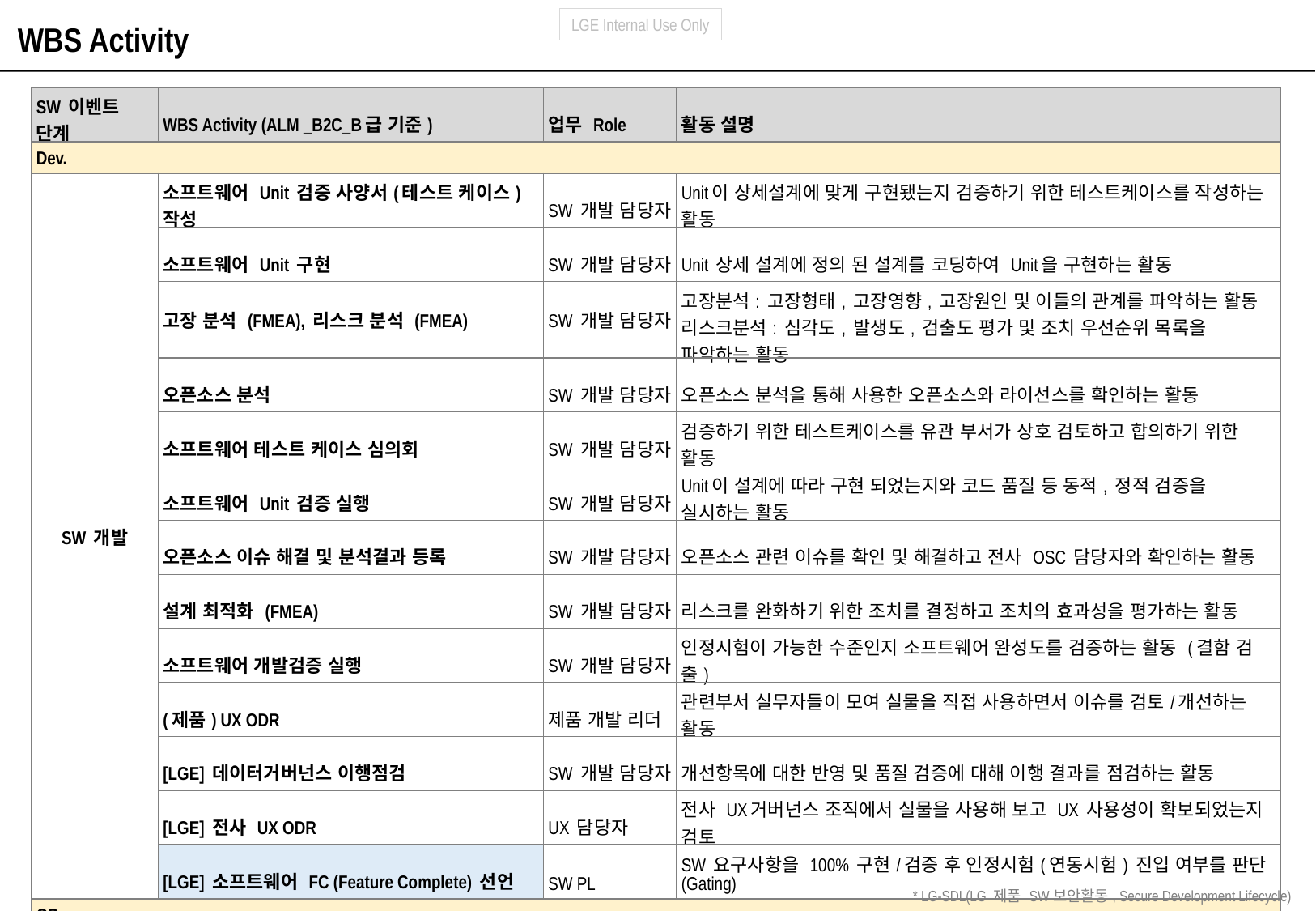

# WBS Activity
| SW 이벤트 단계 | WBS Activity (ALM \_B2C\_B급 기준) | 업무 Role | 활동 설명 |
| --- | --- | --- | --- |
| Dev. |  |  |  |
| SW 개발 | 소프트웨어 Unit 검증 사양서(테스트 케이스) 작성 | SW 개발 담당자 | Unit이 상세설계에 맞게 구현됐는지 검증하기 위한 테스트케이스를 작성하는 활동 |
|  | 소프트웨어 Unit 구현 | SW 개발 담당자 | Unit 상세 설계에 정의 된 설계를 코딩하여 Unit을 구현하는 활동 |
|  | 고장 분석 (FMEA), 리스크 분석 (FMEA) | SW 개발 담당자 | 고장분석: 고장형태, 고장영향, 고장원인 및 이들의 관계를 파악하는 활동 리스크분석: 심각도, 발생도, 검출도 평가 및 조치 우선순위 목록을 파악하는 활동 |
|  | 오픈소스 분석 | SW 개발 담당자 | 오픈소스 분석을 통해 사용한 오픈소스와 라이선스를 확인하는 활동 |
|  | 소프트웨어 테스트 케이스 심의회 | SW 개발 담당자 | 검증하기 위한 테스트케이스를 유관 부서가 상호 검토하고 합의하기 위한 활동 |
|  | 소프트웨어 Unit 검증 실행 | SW 개발 담당자 | Unit이 설계에 따라 구현 되었는지와 코드 품질 등 동적, 정적 검증을 실시하는 활동 |
|  | 오픈소스 이슈 해결 및 분석결과 등록 | SW 개발 담당자 | 오픈소스 관련 이슈를 확인 및 해결하고 전사 OSC 담당자와 확인하는 활동 |
|  | 설계 최적화 (FMEA) | SW 개발 담당자 | 리스크를 완화하기 위한 조치를 결정하고 조치의 효과성을 평가하는 활동 |
|  | 소프트웨어 개발검증 실행 | SW 개발 담당자 | 인정시험이 가능한 수준인지 소프트웨어 완성도를 검증하는 활동 (결함 검출) |
|  | (제품) UX ODR | 제품 개발 리더 | 관련부서 실무자들이 모여 실물을 직접 사용하면서 이슈를 검토/개선하는 활동 |
|  | [LGE] 데이터거버넌스 이행점검 | SW 개발 담당자 | 개선항목에 대한 반영 및 품질 검증에 대해 이행 결과를 점검하는 활동 |
|  | [LGE] 전사 UX ODR | UX 담당자 | 전사 UX거버넌스 조직에서 실물을 사용해 보고 UX 사용성이 확보되었는지 검토 |
|  | [LGE] 소프트웨어 FC (Feature Complete) 선언 | SW PL | SW 요구사항을 100% 구현/검증 후 인정시험(연동시험) 진입 여부를 판단(Gating) |
| QP |  |  |  |
| SW 인정시험 | [LGE] 개인정보 영향평가 이행점검 | 상품기획담당자 | 개선항목에 대한 이행점검 결과를 확인/등록하는 활동 |
|  | 소프트웨어 인정시험 실행 | DQA 담당자 | 인정시험 테스트케이스에 따라 완성된 소프트웨어를 검증하는 활동 |
|  | [LGE] IoT/IoST 인증 | IoT 인증 담당자 | IoT/IoST 주요 품질요소에 대해 전사 IoT 제품 인증 부서에 인증을 의뢰하는 활동 |
|  | [LGE] 침투테스트 | SW 개발 담당자 | 모의해킹과 같은 침투 테스트를 통해 Security 취약점을 미리 검출하여 제거 |
|  | 오픈소스 취합 및 고지의무 준수 | SW 개발 담당자 | 공개할 소스코드를 취합,OSS 패키지를 생성하고, OSS 고지의무 준수하는 활동 |
|  | [LGE] 최종 제품 Security 리뷰/인증 | SW 개발 담당자 | 모든 LG-SDL 활동 결과를 Security 관련부서와 리뷰하고 승인하는 활동 |
|  | 소프트웨어 승인 | DQA 담당자 | SW 인정시험 결과를 검토 및 평가하고 최종 양산 버전을 확정하고 승인(Gating) |
|  | OSS 고지문과 OSS Package 등록 | SW 개발 담당자 | 사용된 오픈소스에 대한 OSS 고지문과 OSS Package를 OSS 배포사이트에 등록 |
* LG-SDL(LG 제품 SW보안활동, Secure Development Lifecycle)